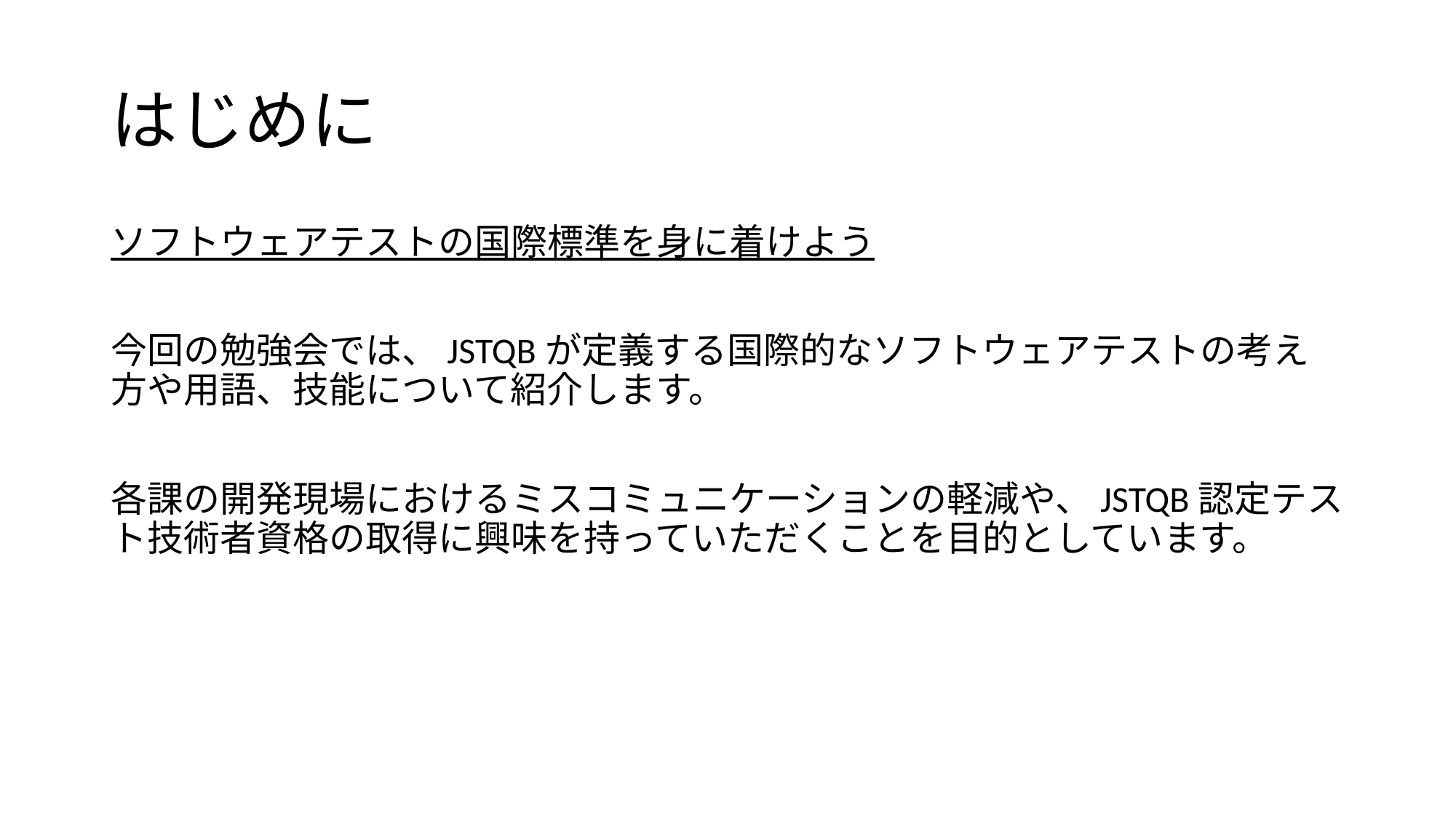

# はじめに
ソフトウェアテストの国際標準を身に着けよう

今回の勉強会では、JSTQBが定義する国際的なソフトウェアテストの考え方や用語、技能について紹介します。

各課の開発現場におけるミスコミュニケーションの軽減や、JSTQB認定テスト技術者資格の取得に興味を持っていただくことを目的としています。